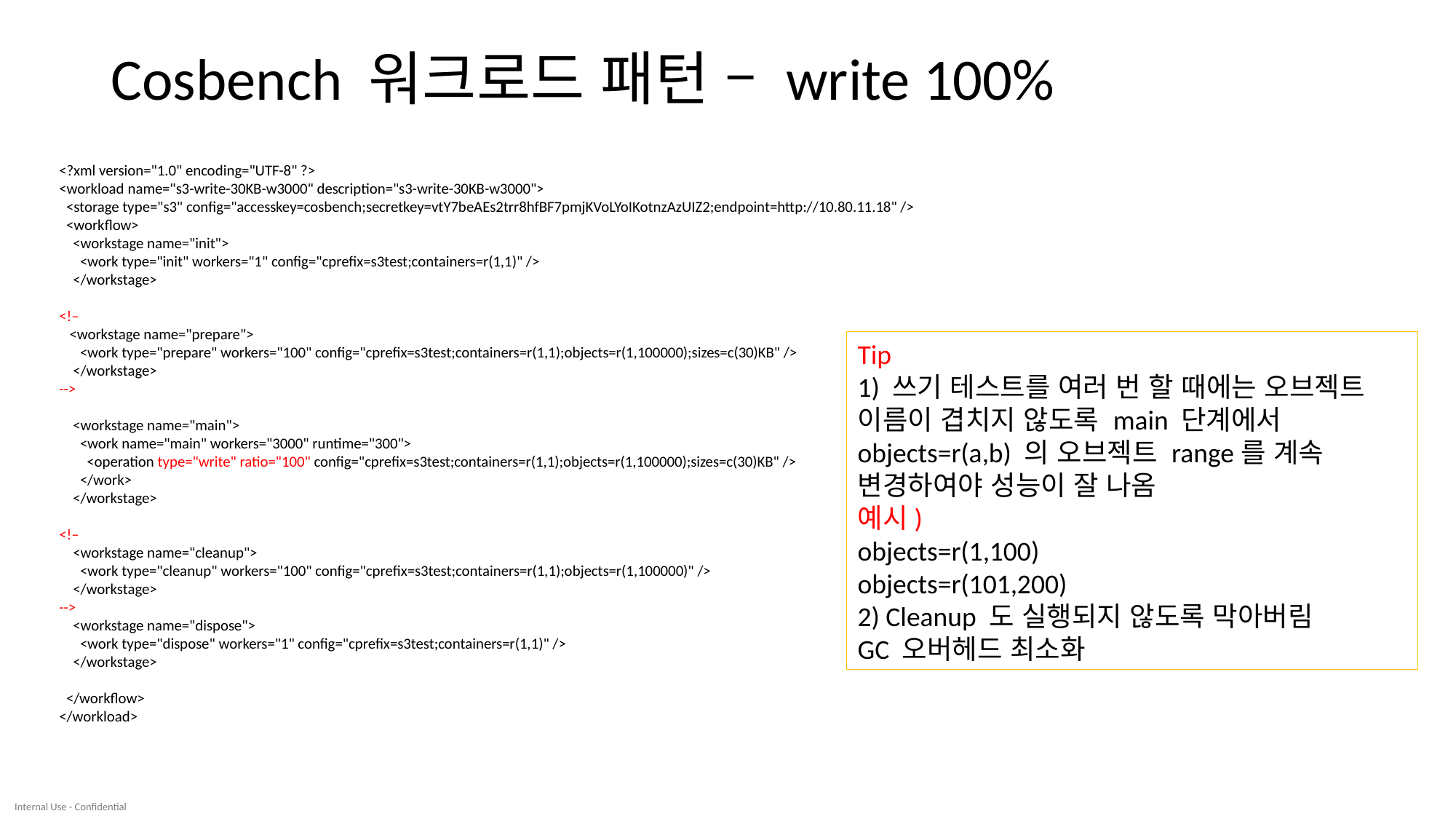

# Cosbench 워크로드 패턴 – write 100%
<?xml version="1.0" encoding="UTF-8" ?>
<workload name="s3-write-30KB-w3000" description="s3-write-30KB-w3000">
  <storage type="s3" config="accesskey=cosbench;secretkey=vtY7beAEs2trr8hfBF7pmjKVoLYoIKotnzAzUIZ2;endpoint=http://10.80.11.18" />
  <workflow>
    <workstage name="init">
      <work type="init" workers="1" config="cprefix=s3test;containers=r(1,1)" />
    </workstage>

<!–
   <workstage name="prepare">
      <work type="prepare" workers="100" config="cprefix=s3test;containers=r(1,1);objects=r(1,100000);sizes=c(30)KB" />
    </workstage>
-->

    <workstage name="main">
      <work name="main" workers="3000" runtime="300">
        <operation type="write" ratio="100" config="cprefix=s3test;containers=r(1,1);objects=r(1,100000);sizes=c(30)KB" />
      </work>
    </workstage>

<!–
    <workstage name="cleanup">
      <work type="cleanup" workers="100" config="cprefix=s3test;containers=r(1,1);objects=r(1,100000)" />
    </workstage>
-->
    <workstage name="dispose">
      <work type="dispose" workers="1" config="cprefix=s3test;containers=r(1,1)" />
    </workstage>

  </workflow>
</workload>
Tip
1) 쓰기 테스트를 여러 번 할 때에는 오브젝트 이름이 겹치지 않도록 main 단계에서 objects=r(a,b) 의 오브젝트 range를 계속 변경하여야 성능이 잘 나옴
예시)
objects=r(1,100)
objects=r(101,200)
2) Cleanup 도 실행되지 않도록 막아버림
GC 오버헤드 최소화